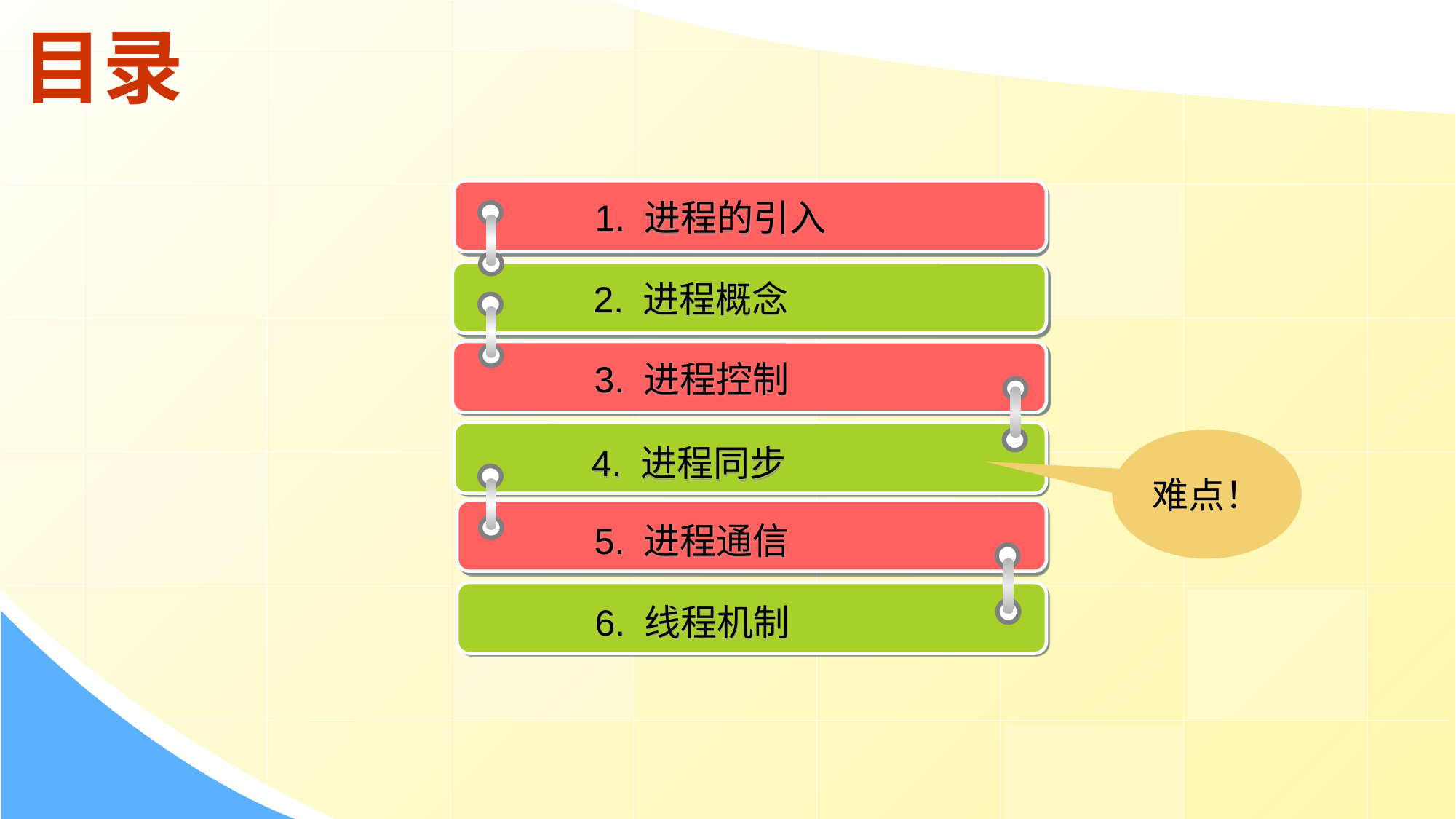

目录

1. 进程的引入

2. 进程概念

3. 进程控制

4. 进程同步
难点！

5. 进程通信

6. 线程机制